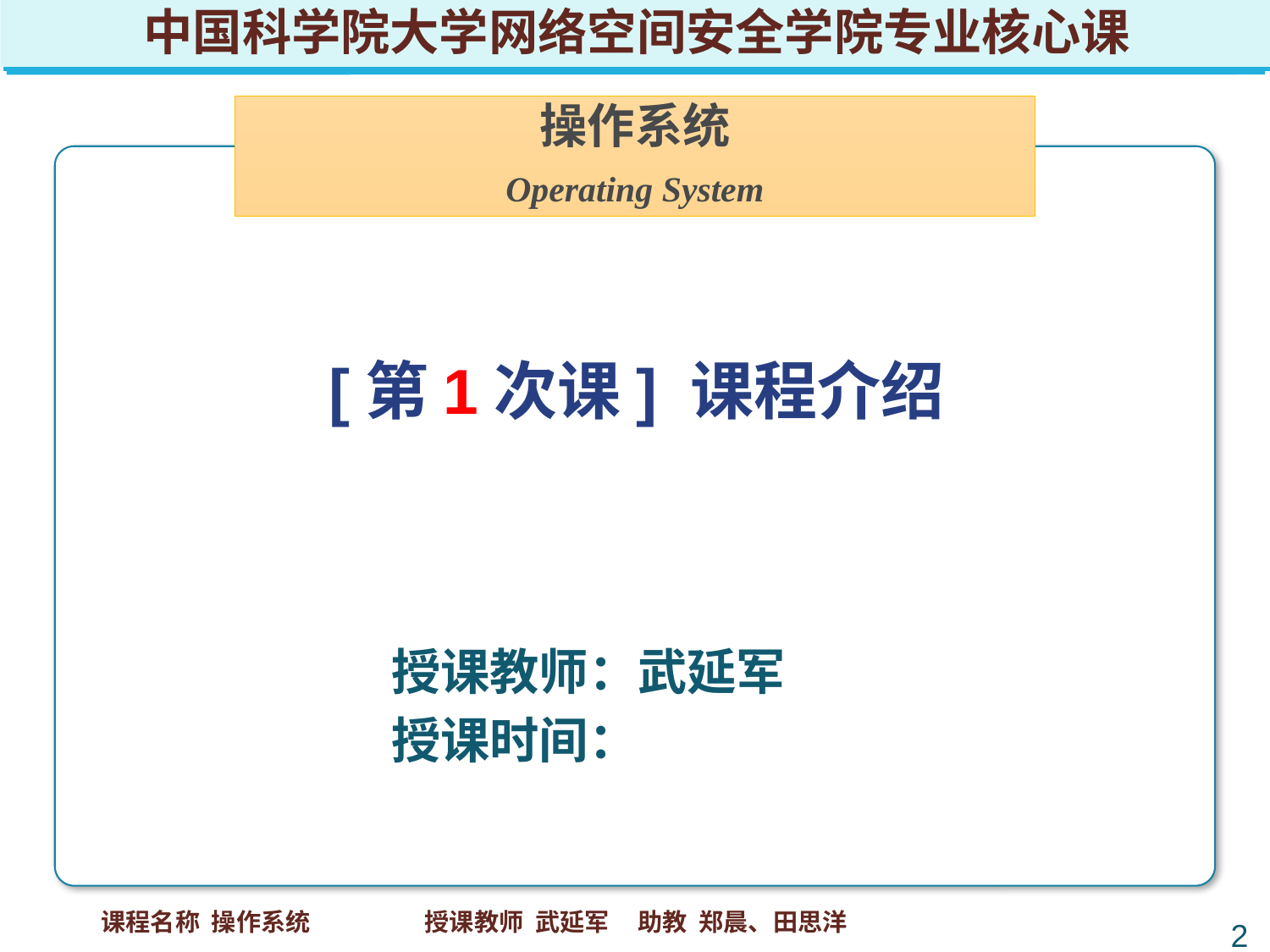

中国科学院大学网络空间安全学院专业核心课
操作系统
Operating System
[第1次课] 课程介绍
授课教师：武延军
授课时间：

课程名称  操作系统                    授课教师  武延军     助教  郑晨、田思洋
2